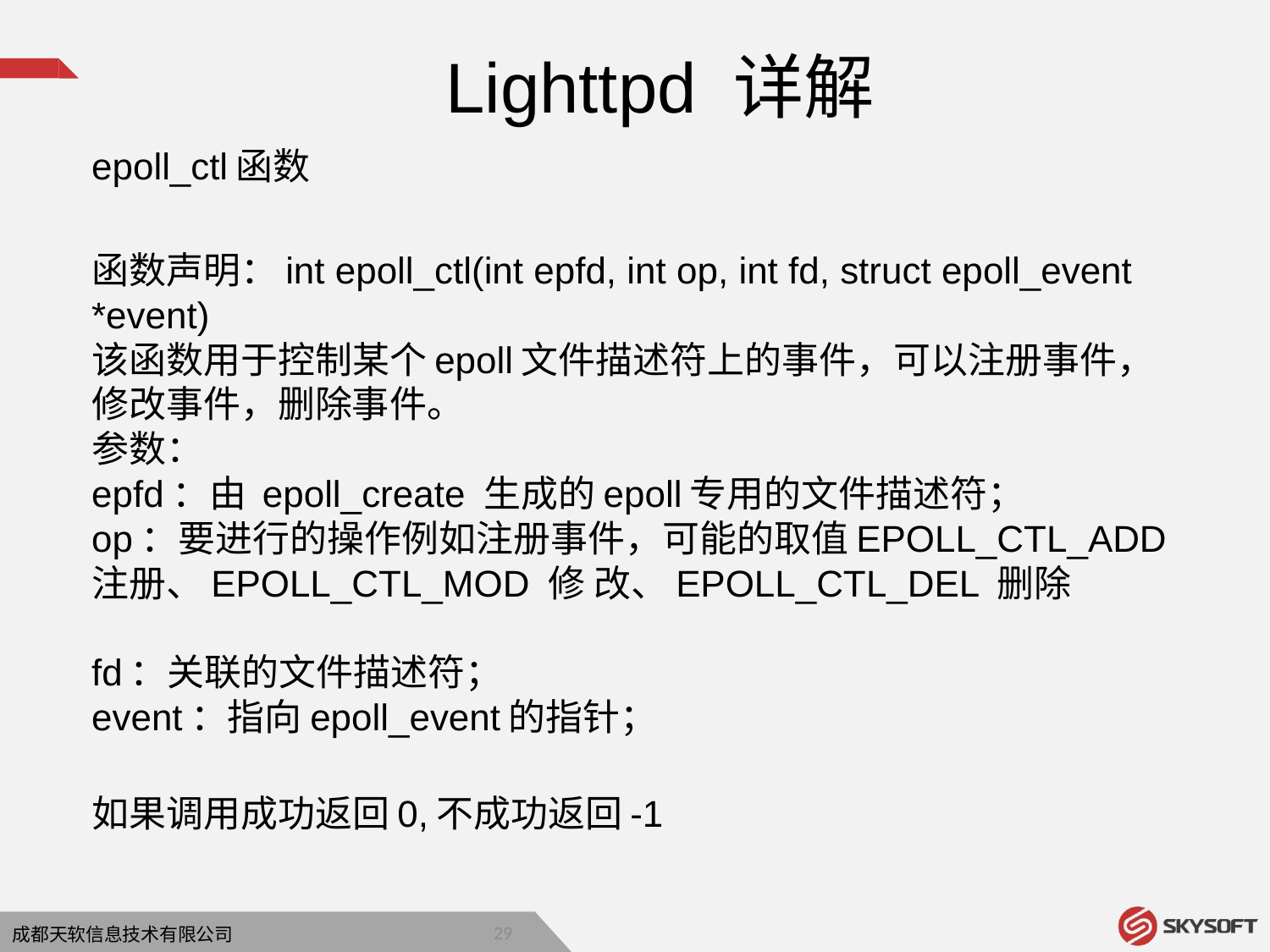

Lighttpd 详解

epoll_ctl函数

函数声明：int epoll_ctl(int epfd, int op, int fd, struct epoll_event *event) 
该函数用于控制某个epoll文件描述符上的事件，可以注册事件，修改事件，删除事件。 
参数： 
epfd：由 epoll_create 生成的epoll专用的文件描述符； 
op：要进行的操作例如注册事件，可能的取值EPOLL_CTL_ADD 注册、EPOLL_CTL_MOD 修 改、EPOLL_CTL_DEL 删除 
fd：关联的文件描述符； 
event：指向epoll_event的指针；
 
如果调用成功返回0,不成功返回-1
29